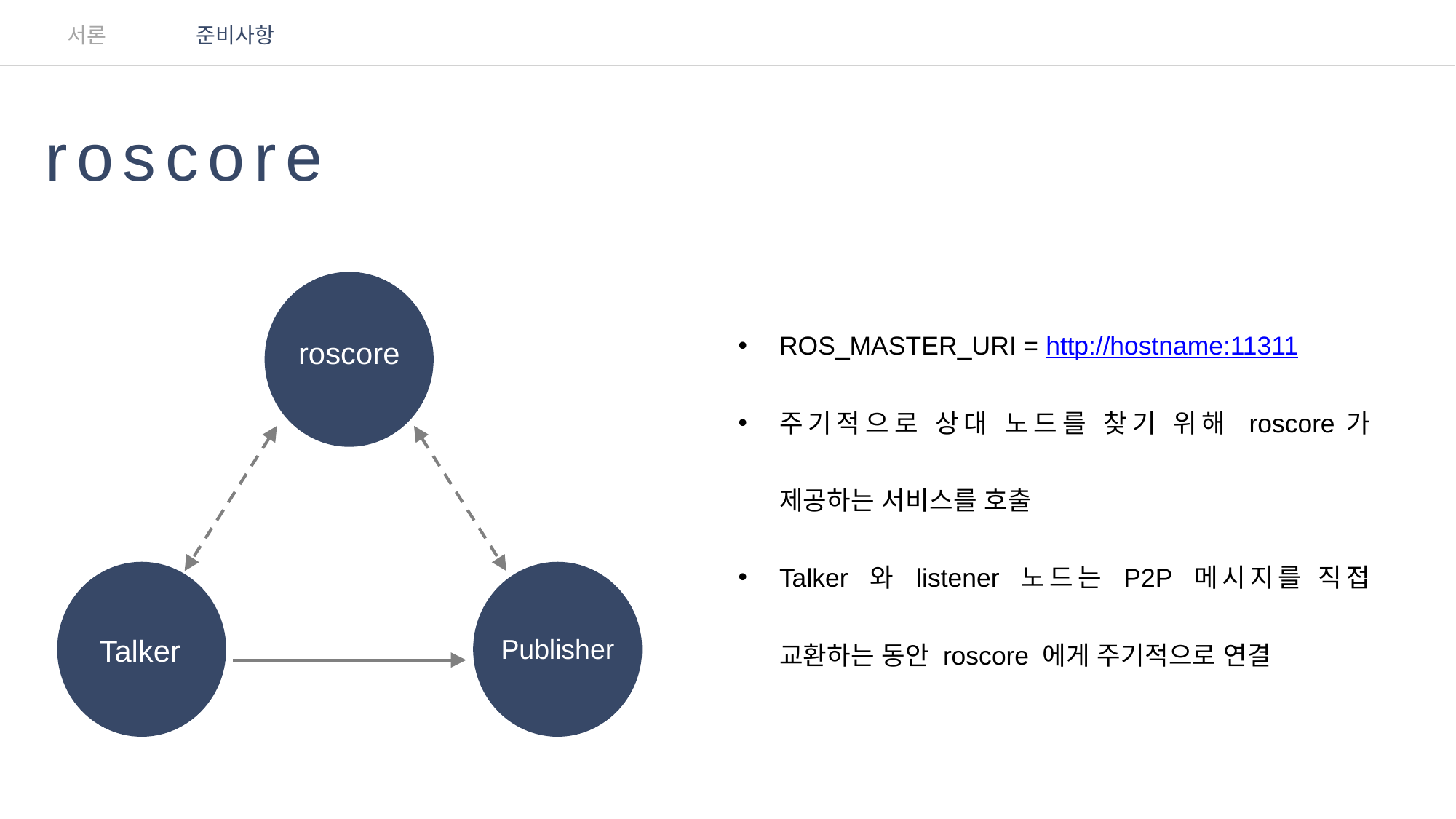

서론
준비사항
roscore

roscore

Talker
Publisher
ROS_MASTER_URI = http://hostname:11311
주기적으로 상대 노드를 찾기 위해 roscore가 제공하는 서비스를 호출
Talker 와 listener 노드는 P2P 메시지를 직접 교환하는 동안 roscore 에게 주기적으로 연결